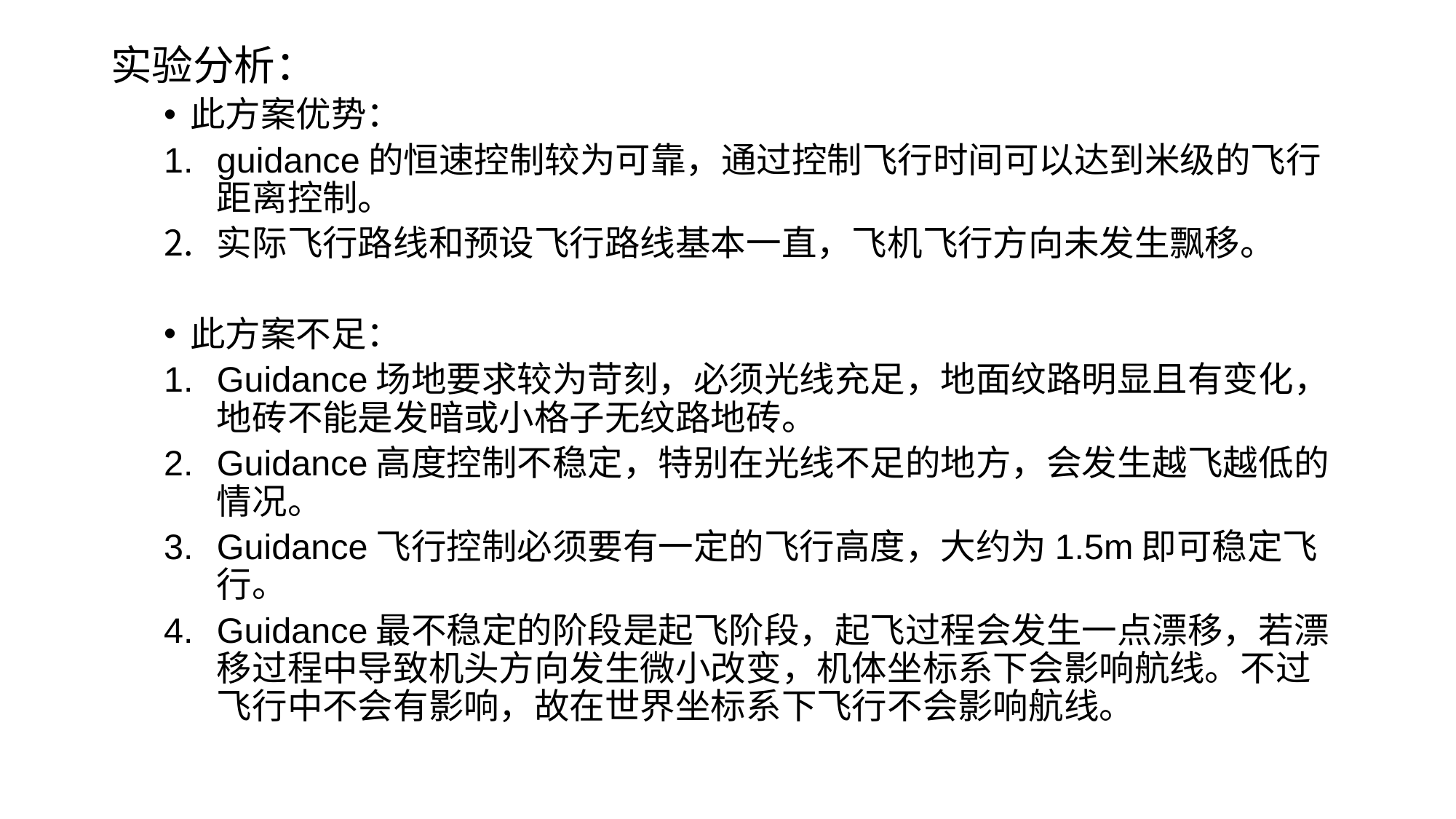

实验分析：
此方案优势：
guidance的恒速控制较为可靠，通过控制飞行时间可以达到米级的飞行距离控制。
实际飞行路线和预设飞行路线基本一直，飞机飞行方向未发生飘移。

此方案不足：
Guidance场地要求较为苛刻，必须光线充足，地面纹路明显且有变化，地砖不能是发暗或小格子无纹路地砖。
Guidance高度控制不稳定，特别在光线不足的地方，会发生越飞越低的情况。
Guidance飞行控制必须要有一定的飞行高度，大约为1.5m即可稳定飞行。
Guidance最不稳定的阶段是起飞阶段，起飞过程会发生一点漂移，若漂移过程中导致机头方向发生微小改变，机体坐标系下会影响航线。不过飞行中不会有影响，故在世界坐标系下飞行不会影响航线。